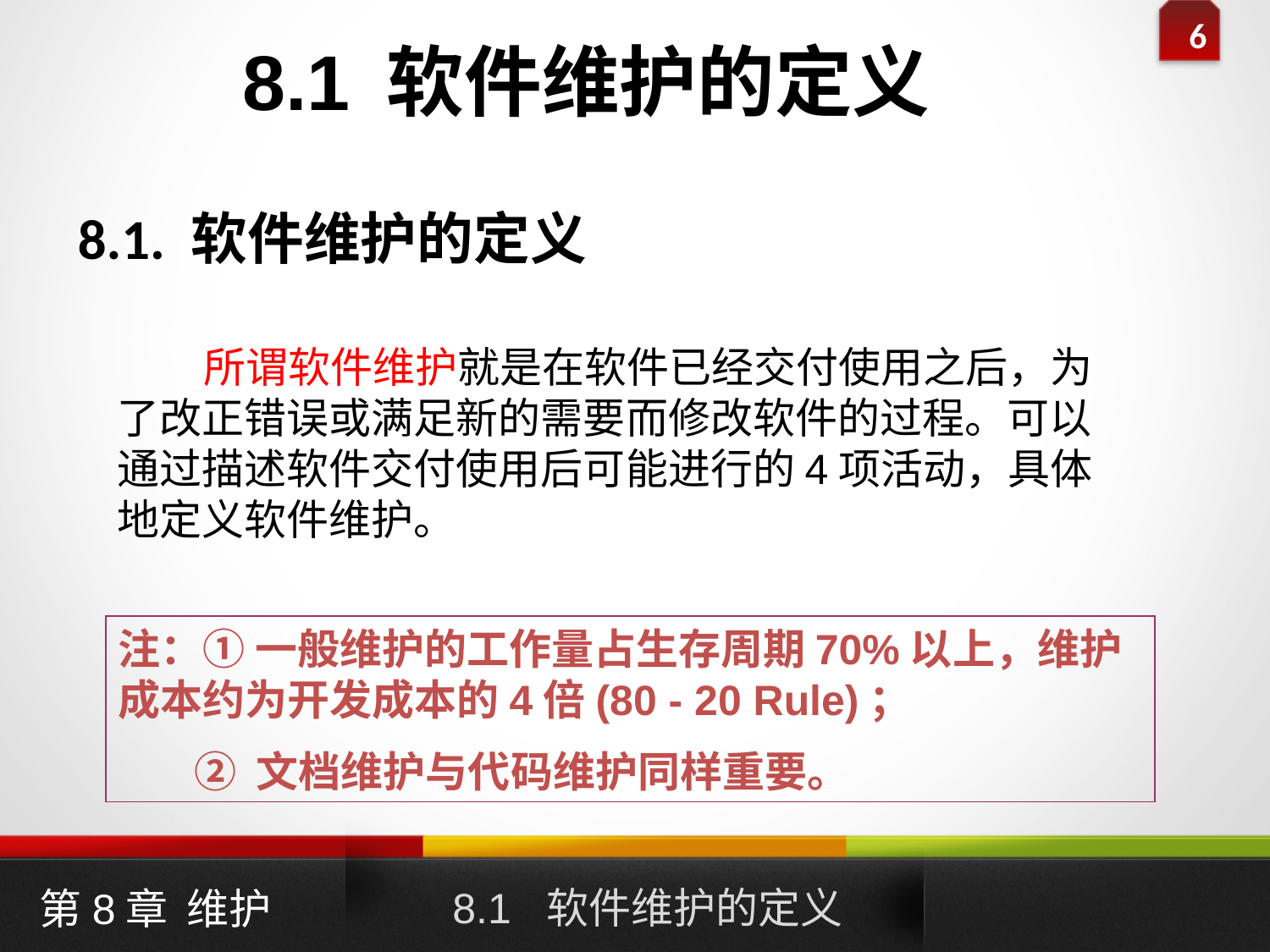

8.1 软件维护的定义
8.1. 软件维护的定义
        所谓软件维护就是在软件已经交付使用之后，为了改正错误或满足新的需要而修改软件的过程。可以通过描述软件交付使用后可能进行的4项活动，具体地定义软件维护。
注：① 一般维护的工作量占生存周期70%以上，维护成本约为开发成本的4倍(80 - 20 Rule)；
        ② 文档维护与代码维护同样重要。
8.1 软件维护的定义